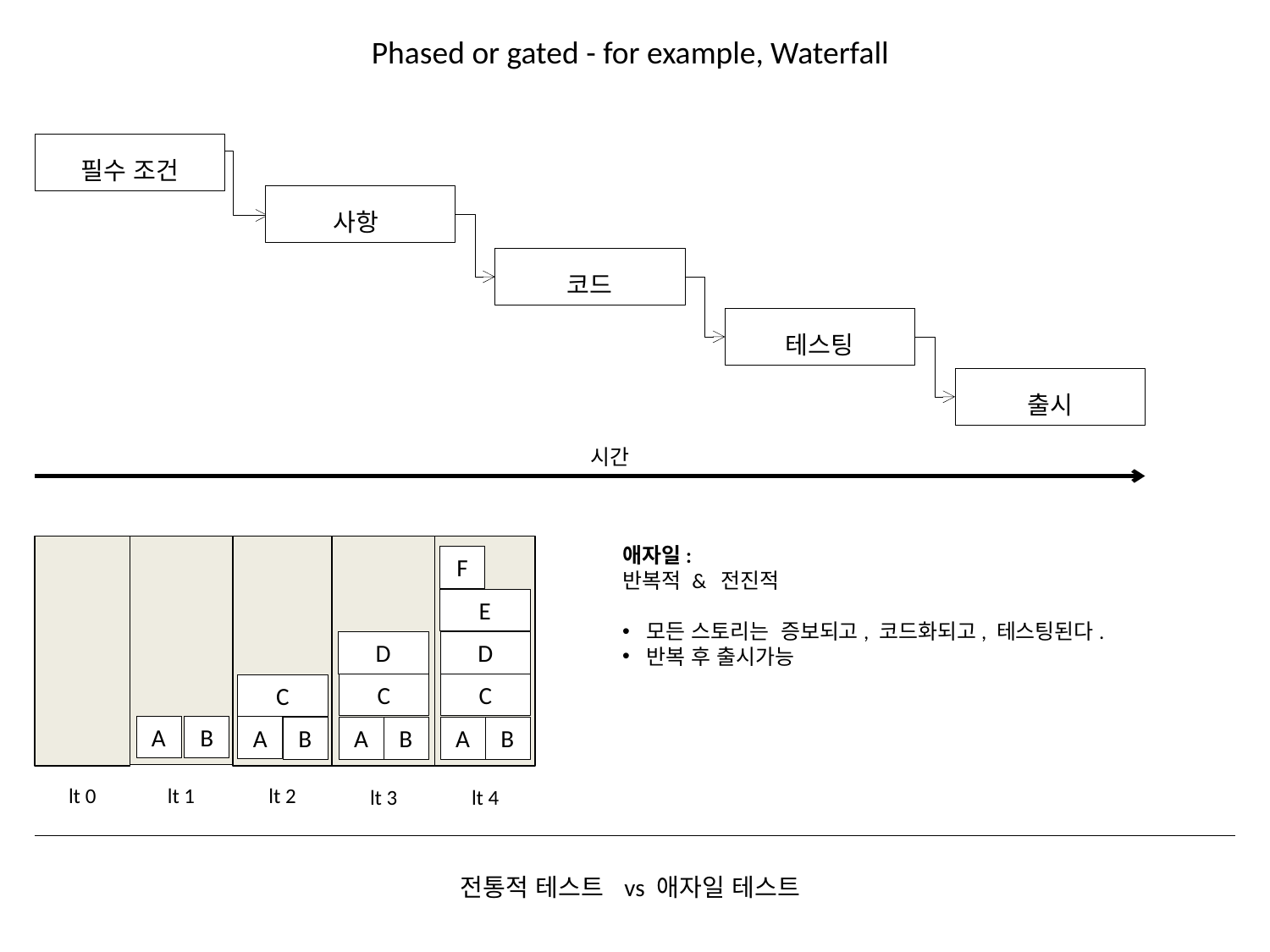

Phased or gated - for example, Waterfall
필수 조건
사항
코드
테스팅
출시
시간

애자일:
반복적 &  전진적

모든 스토리는  증보되고, 코드화되고, 테스팅된다.
반복 후 출시가능

F
E
D
D
C
C
C
B
A
A
B
B
A
B
A
lt 2
lt 0
lt 1
lt 3
lt 4
전통적 테스트  vs 애자일 테스트